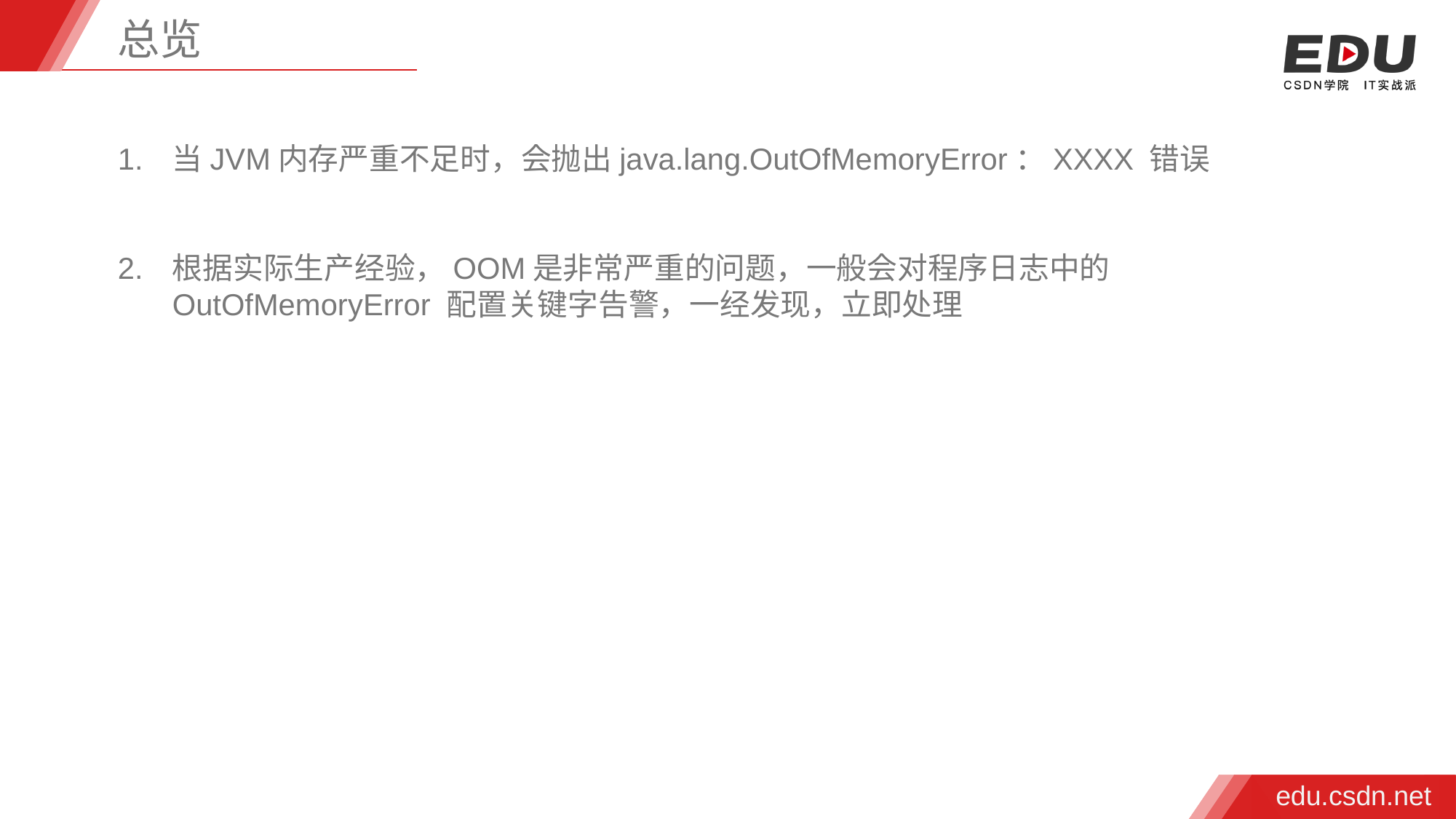

总览
当JVM内存严重不足时，会抛出java.lang.OutOfMemoryError：XXXX 错误

根据实际生产经验，OOM是非常严重的问题，一般会对程序日志中的 OutOfMemoryError 配置关键字告警，一经发现，立即处理

edu.csdn.net